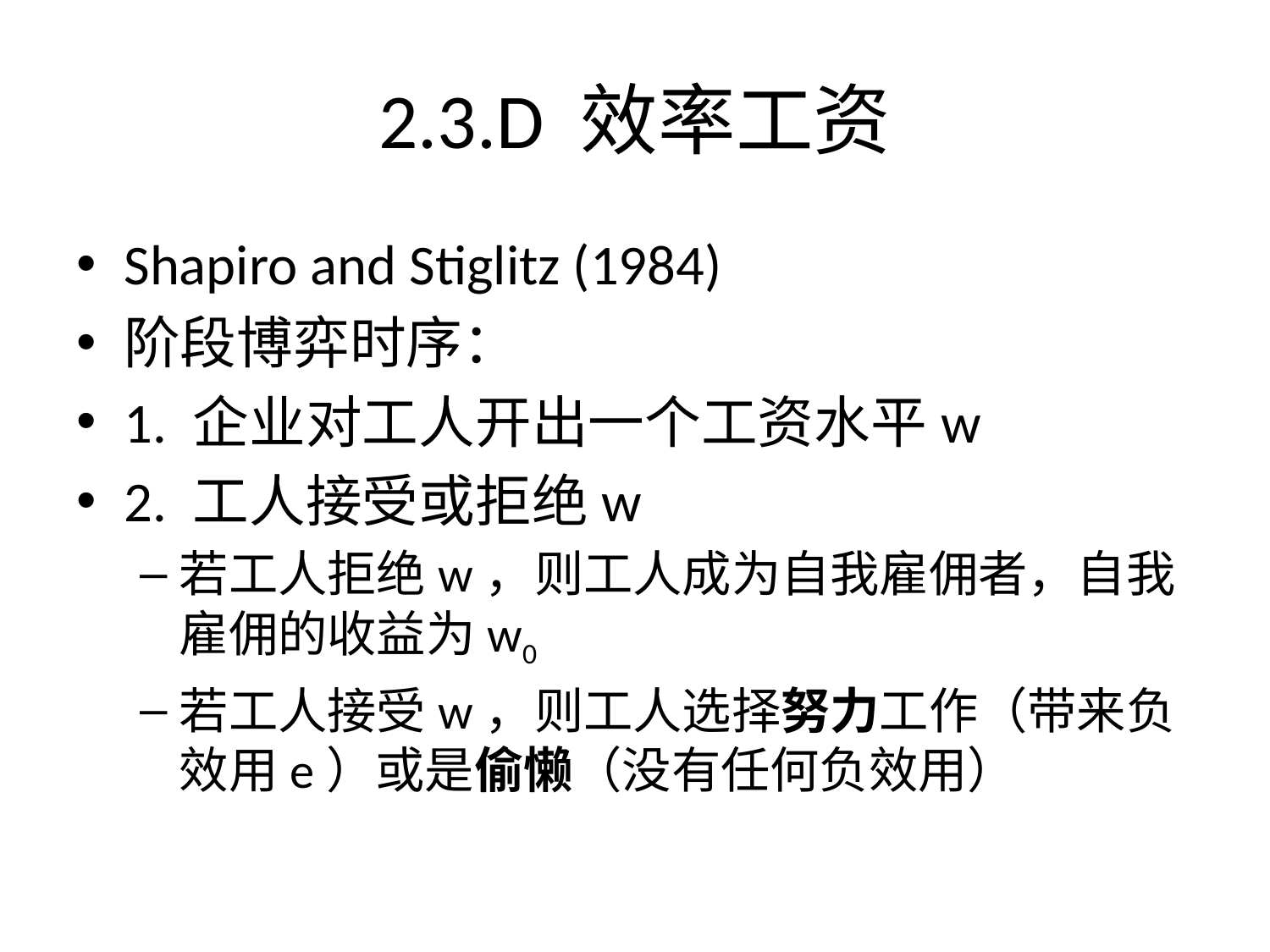

2.3.D 效率工资
Shapiro and Stiglitz (1984)
阶段博弈时序：
1. 企业对工人开出一个工资水平w
2. 工人接受或拒绝w
若工人拒绝w，则工人成为自我雇佣者，自我雇佣的收益为w0
若工人接受w，则工人选择努力工作（带来负效用e）或是偷懒（没有任何负效用）